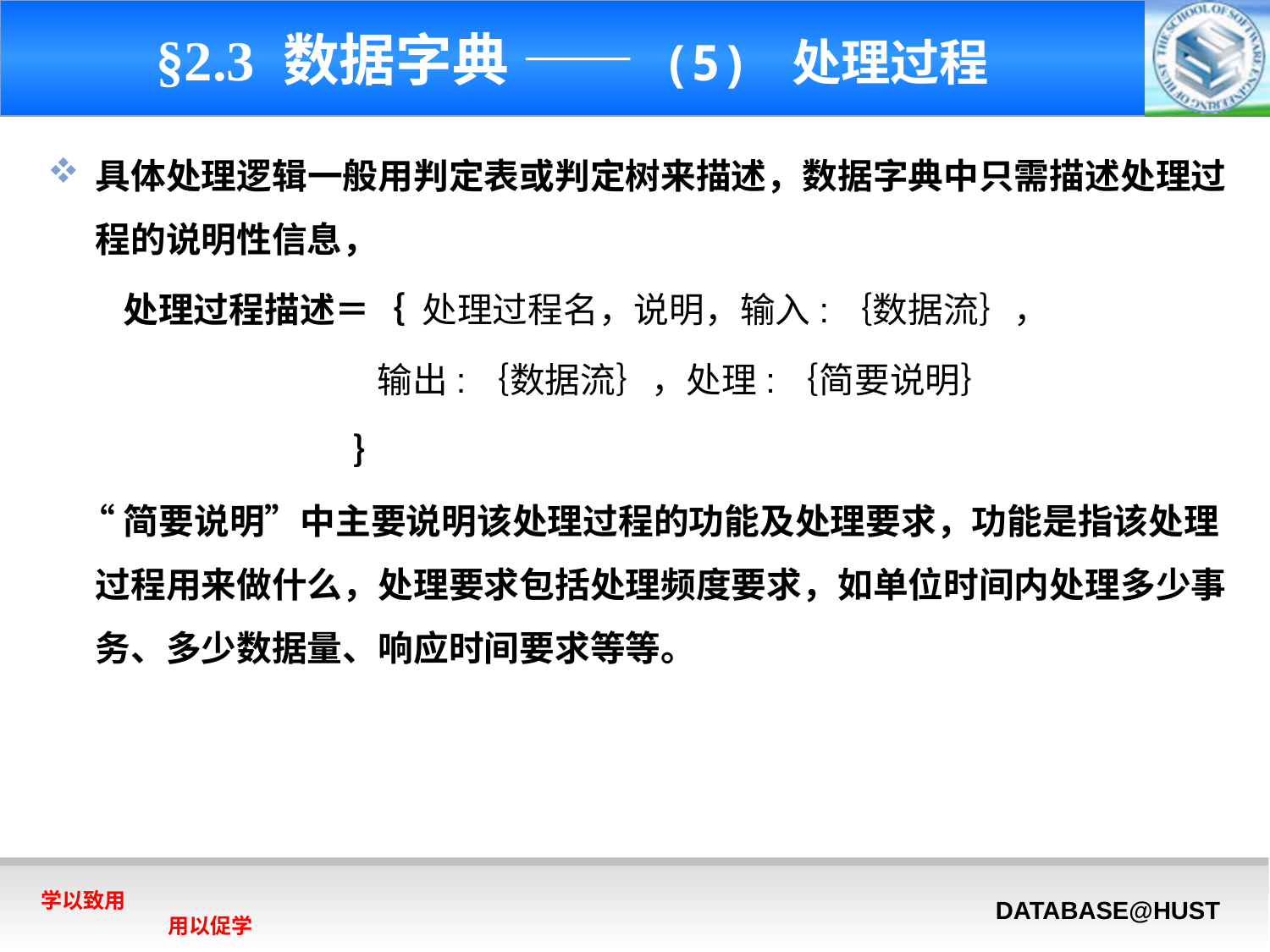

# §2.3 数据字典 —— (5) 处理过程
具体处理逻辑一般用判定表或判定树来描述，数据字典中只需描述处理过程的说明性信息，
　     处理过程描述＝｛  处理过程名，说明，输入:｛数据流｝，
                                         输出:｛数据流｝，处理:｛简要说明｝
                                     ｝
    “简要说明”中主要说明该处理过程的功能及处理要求，功能是指该处理过程用来做什么，处理要求包括处理频度要求，如单位时间内处理多少事务、多少数据量、响应时间要求等等。